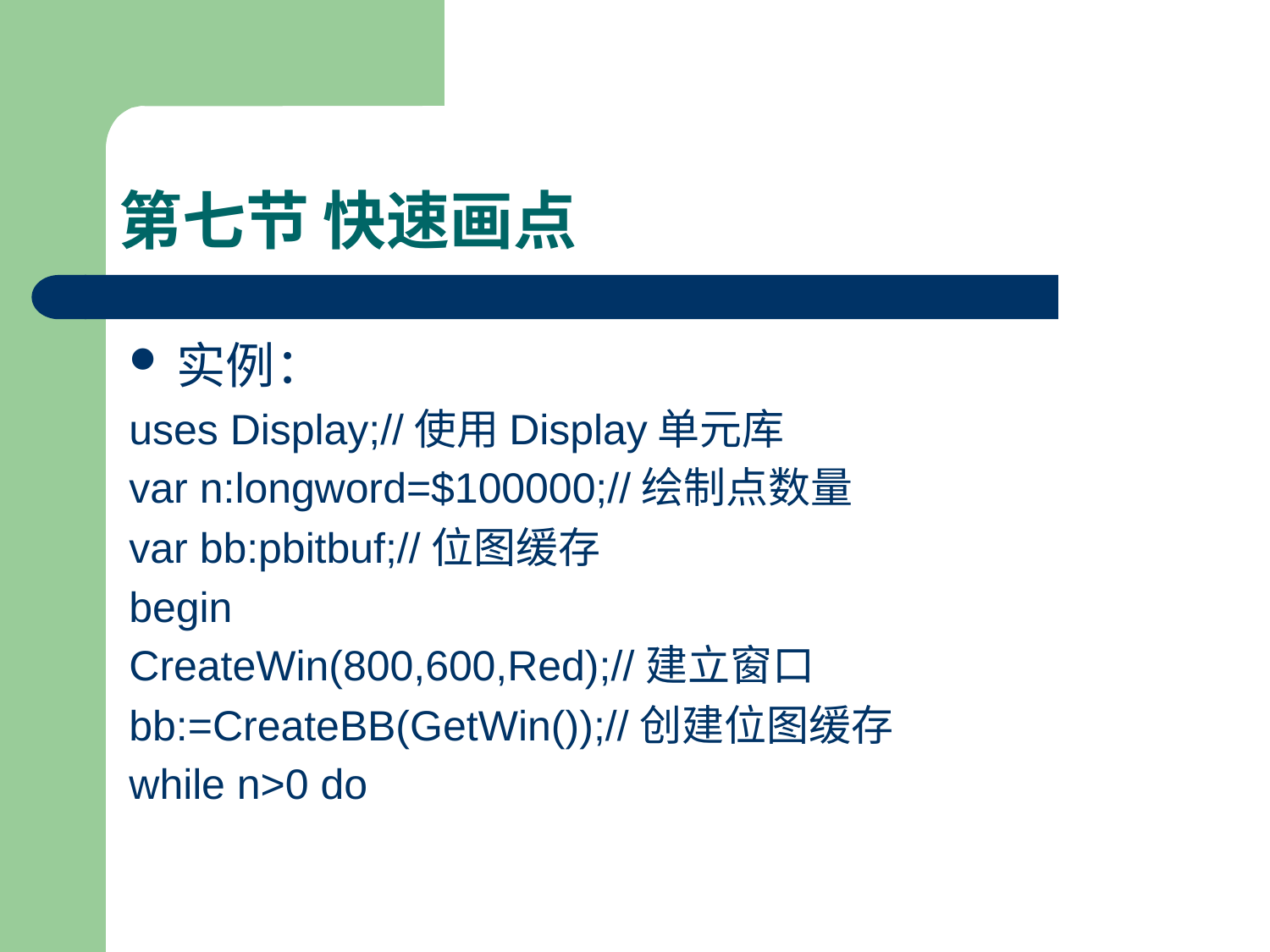

# 第七节 快速画点
实例：
uses Display;//使用Display单元库
var n:longword=$100000;//绘制点数量
var bb:pbitbuf;//位图缓存
begin
CreateWin(800,600,Red);//建立窗口
bb:=CreateBB(GetWin());//创建位图缓存
while n>0 do